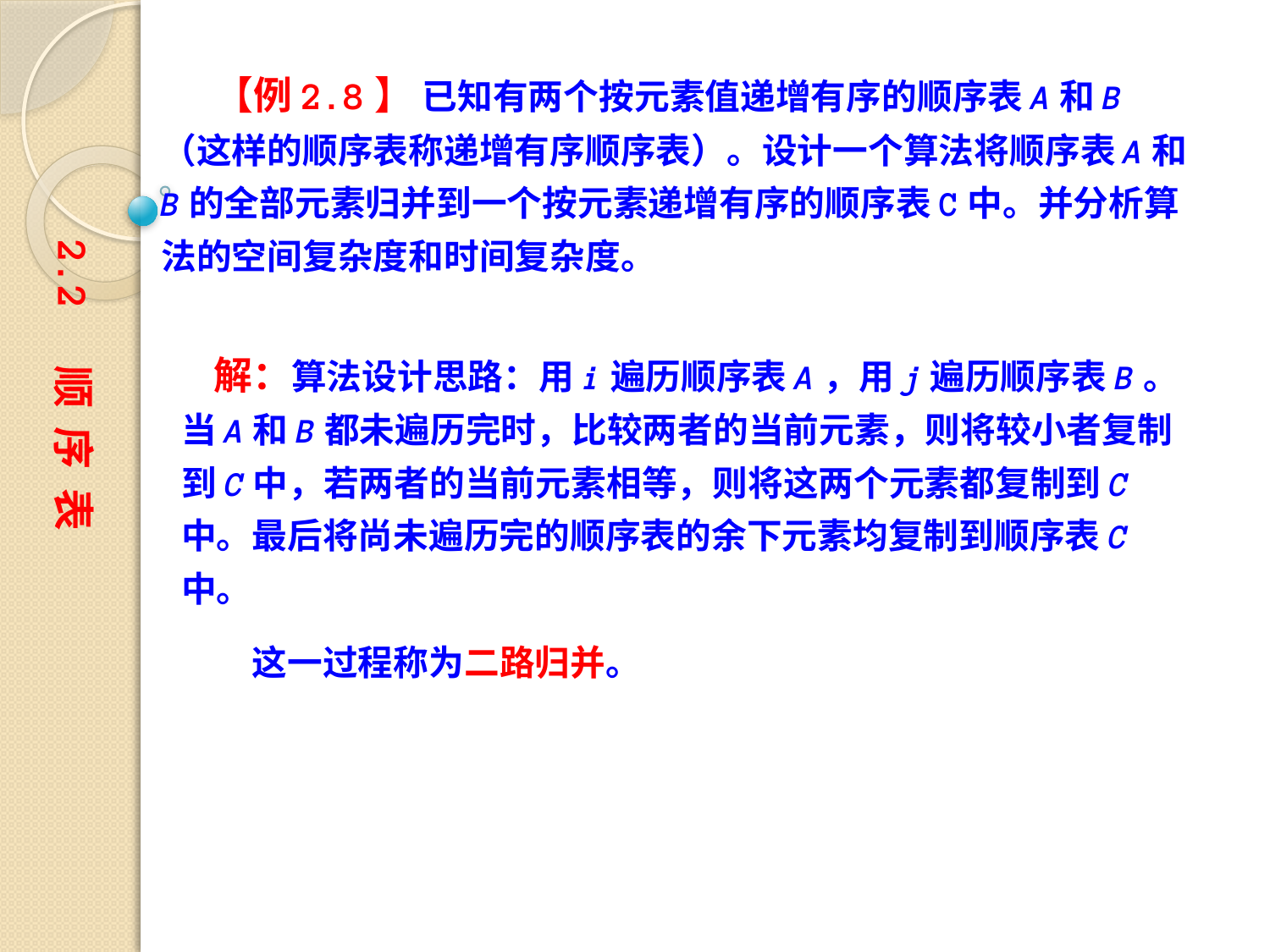

【例2.8】 已知有两个按元素值递增有序的顺序表A和B（这样的顺序表称递增有序顺序表）。设计一个算法将顺序表A和B的全部元素归并到一个按元素递增有序的顺序表C中。并分析算法的空间复杂度和时间复杂度。
2.2  顺  序  表
   解：算法设计思路：用i遍历顺序表A，用j遍历顺序表B。当A和B都未遍历完时，比较两者的当前元素，则将较小者复制到C中，若两者的当前元素相等，则将这两个元素都复制到C中。最后将尚未遍历完的顺序表的余下元素均复制到顺序表C中。
　　这一过程称为二路归并。